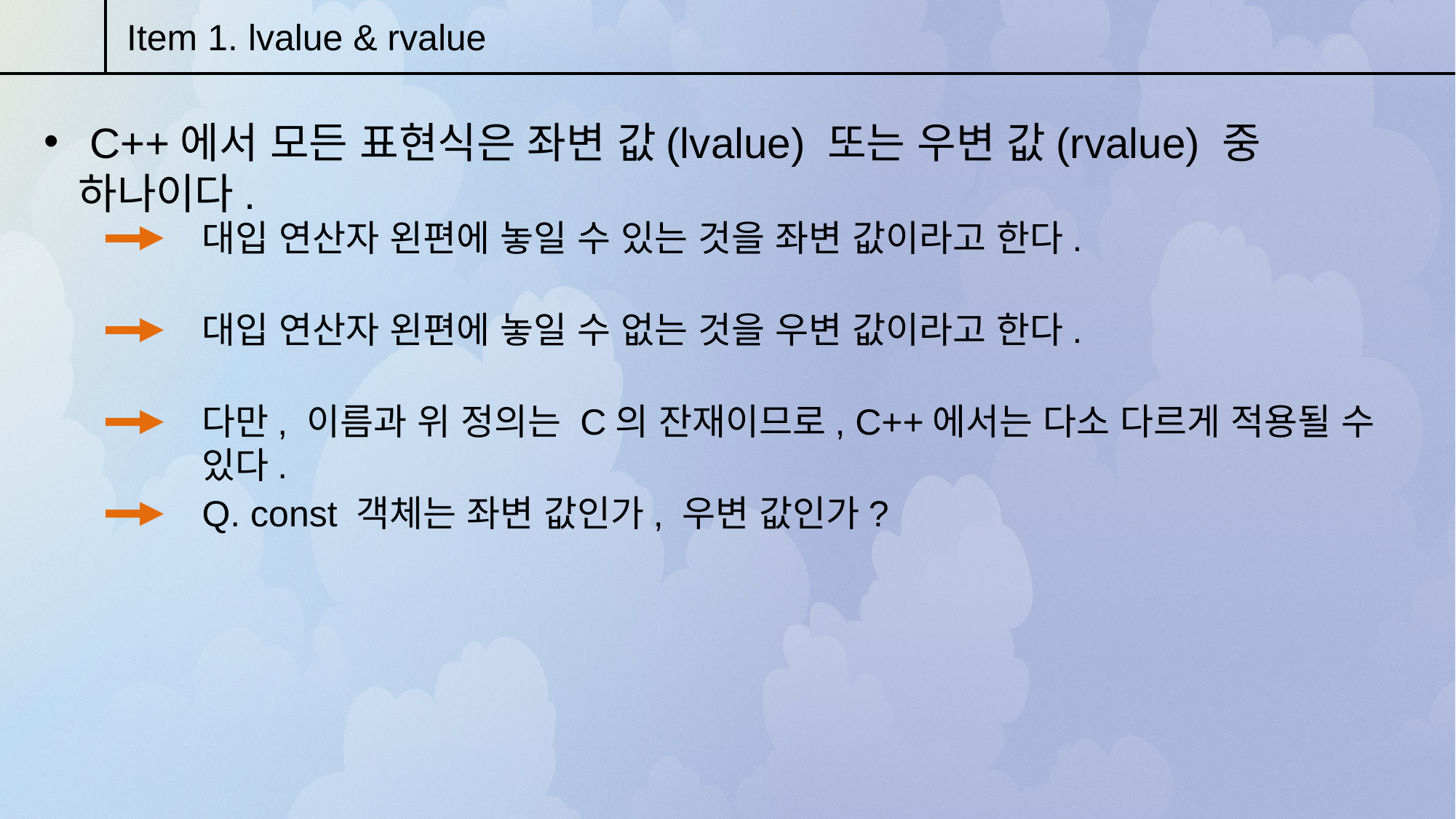

Item 1. lvalue & rvalue
 C++에서 모든 표현식은 좌변 값(lvalue) 또는 우변 값(rvalue) 중 하나이다.
대입 연산자 왼편에 놓일 수 있는 것을 좌변 값이라고 한다.
대입 연산자 왼편에 놓일 수 없는 것을 우변 값이라고 한다.
다만, 이름과 위 정의는 C의 잔재이므로, C++에서는 다소 다르게 적용될 수 있다.
Q. const 객체는 좌변 값인가, 우변 값인가?